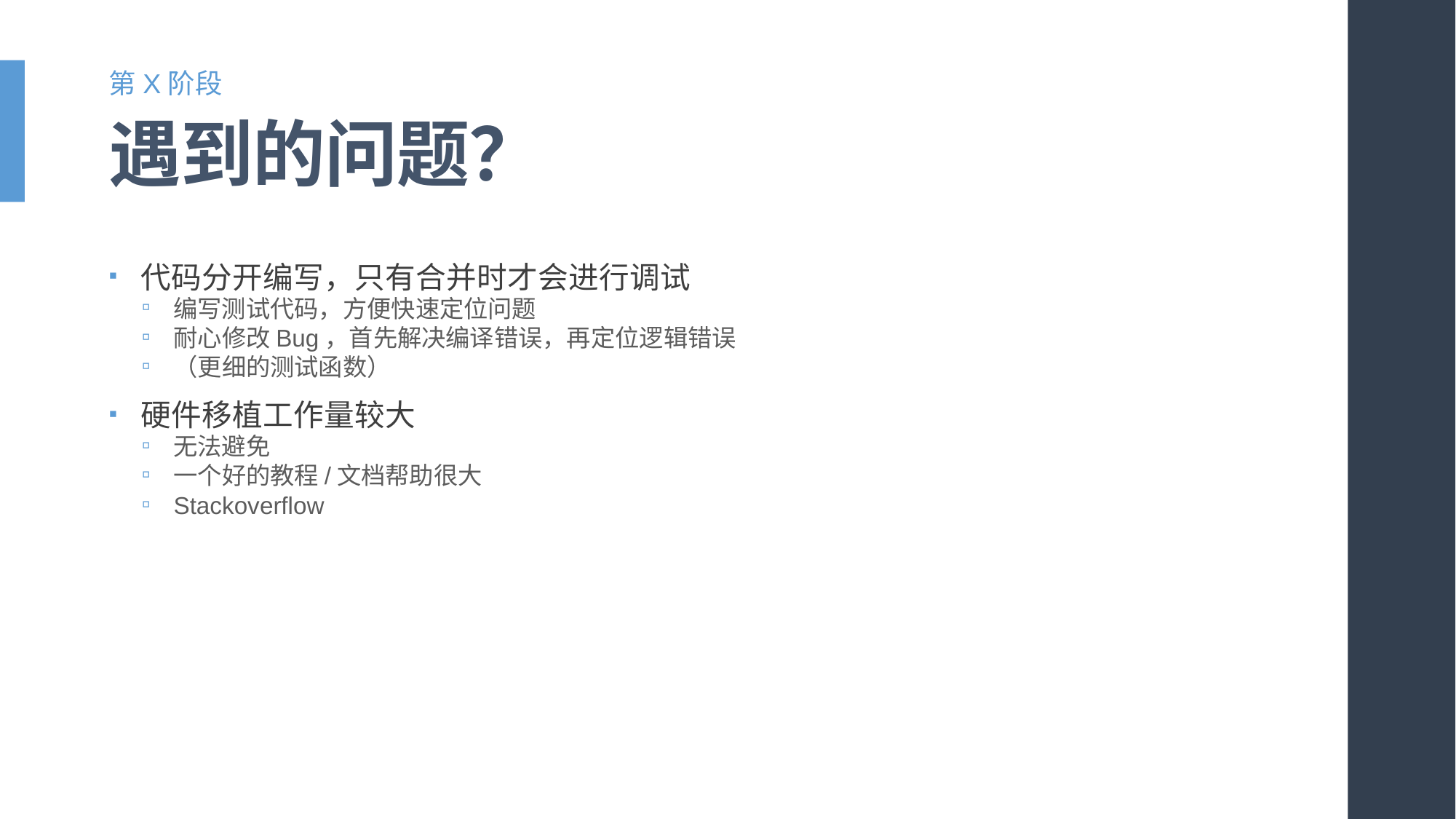

第X阶段
# 遇到的问题？

代码分开编写，只有合并时才会进行调试
编写测试代码，方便快速定位问题
耐心修改Bug，首先解决编译错误，再定位逻辑错误
（更细的测试函数）
硬件移植工作量较大
无法避免
一个好的教程/文档帮助很大
Stackoverflow